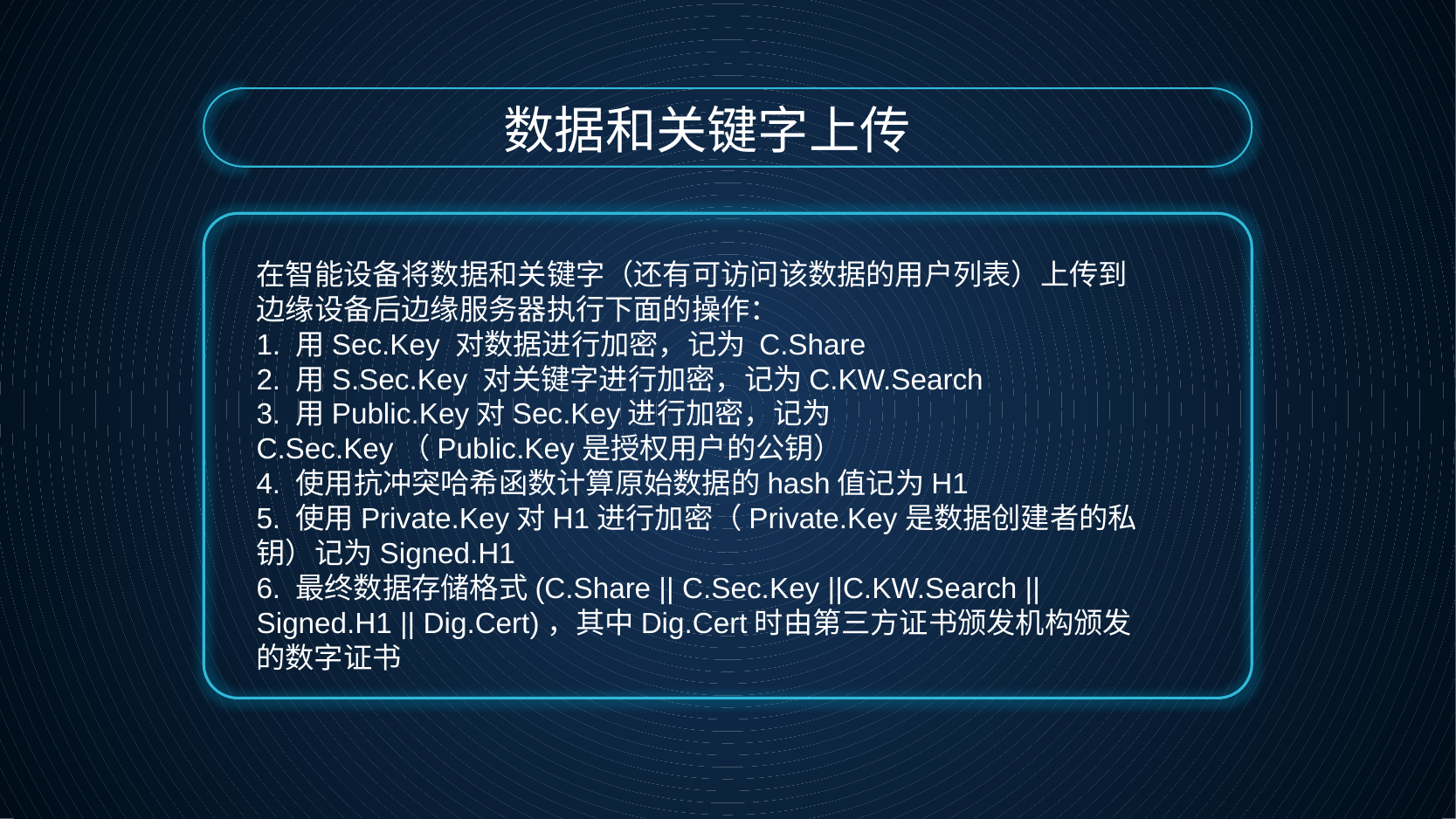

数据和关键字上传

在智能设备将数据和关键字（还有可访问该数据的用户列表）上传到边缘设备后边缘服务器执行下面的操作：
1. 用Sec.Key 对数据进行加密，记为 C.Share
2. 用S.Sec.Key 对关键字进行加密，记为C.KW.Search
3. 用Public.Key对Sec.Key进行加密，记为C.Sec.Key（Public.Key是授权用户的公钥）
4. 使用抗冲突哈希函数计算原始数据的hash值记为H1
5. 使用Private.Key对H1进行加密（Private.Key是数据创建者的私钥）记为Signed.H1
6. 最终数据存储格式(C.Share || C.Sec.Key ||C.KW.Search || Signed.H1 || Dig.Cert)，其中Dig.Cert时由第三方证书颁发机构颁发的数字证书